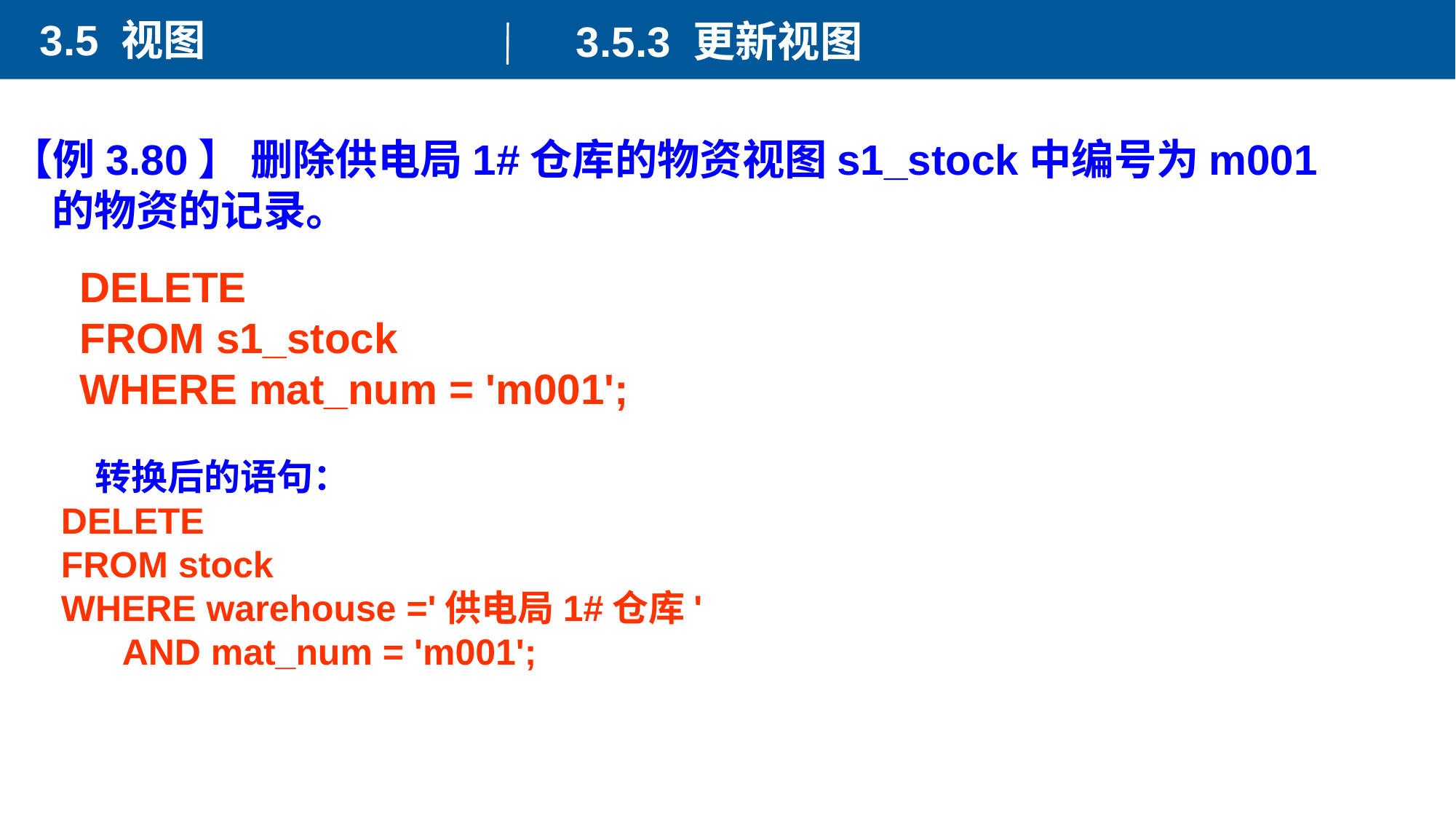

3.5 视图
3.5.3 更新视图
【例3.80】 删除供电局1#仓库的物资视图s1_stock中编号为m001的物资的记录。

  DELETE
  FROM s1_stock
  WHERE mat_num = 'm001';
转换后的语句：
  DELETE
  FROM stock
  WHERE warehouse ='供电局1#仓库'
        AND mat_num = 'm001';